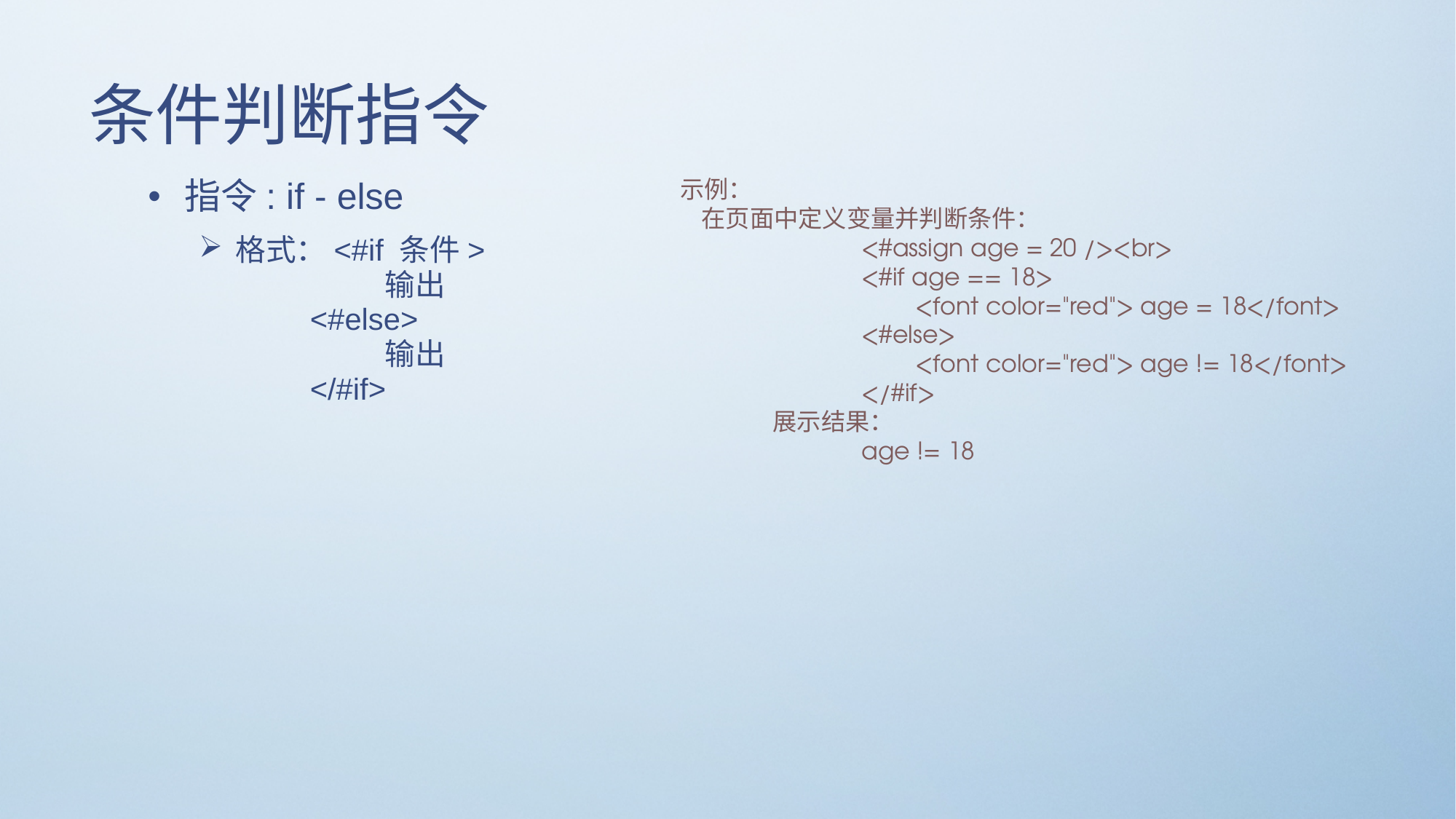

# 条件判断指令
指令: if - else
格式：<#if 条件>
                 输出
          <#else>
                 输出
          </#if>
               示例：
	在页面中定义变量并判断条件：
                                        <#assign age = 20 /><br>
                                        <#if age == 18>
                                                <font color="red"> age = 18</font>
                                        <#else>
                                                <font color="red"> age != 18</font>
                                        </#if>
                                展示结果：
                                        age != 18